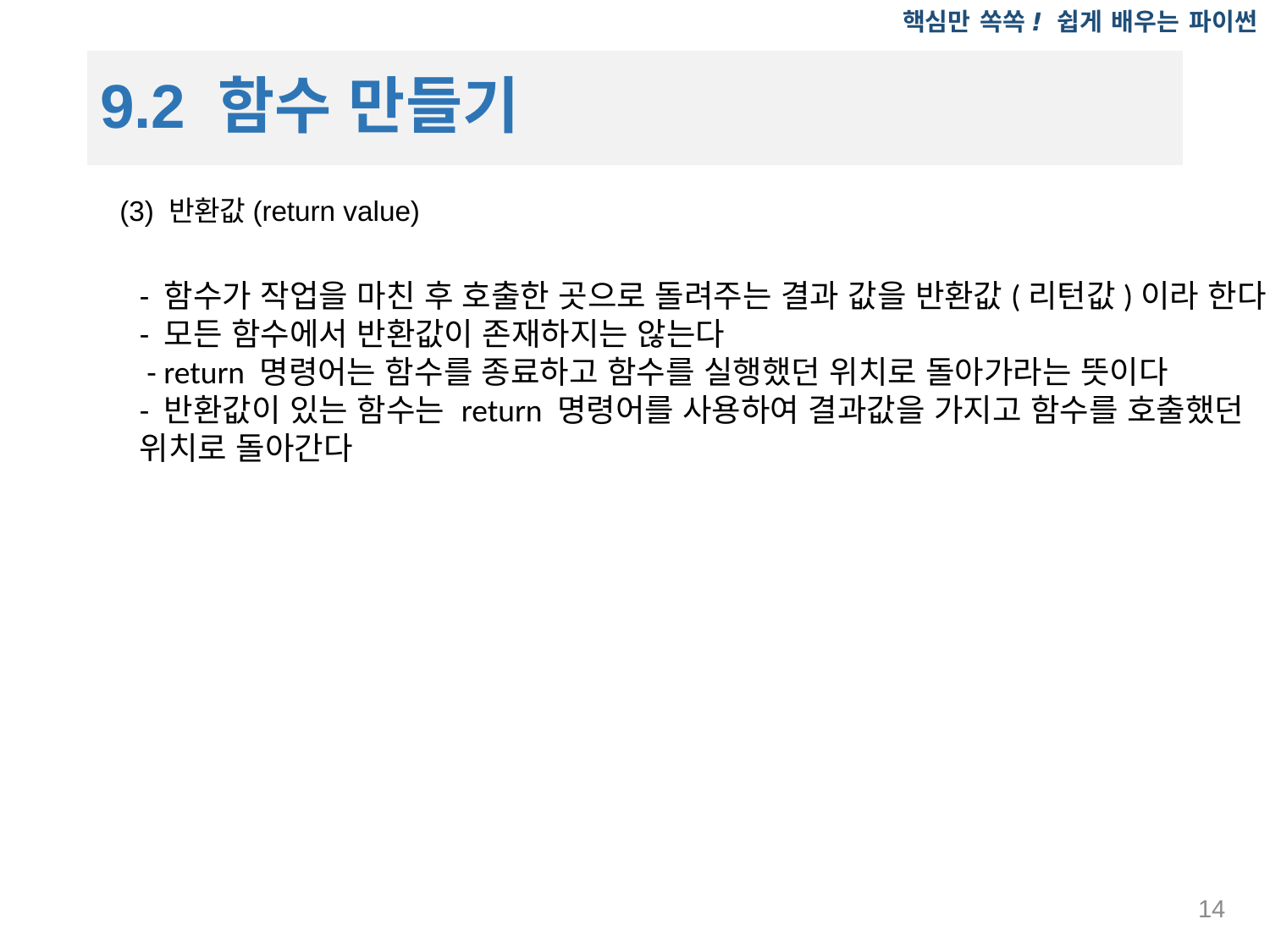

# 9.2 함수 만들기
(3) 반환값(return value)

- 함수가 작업을 마친 후 호출한 곳으로 돌려주는 결과 값을 반환값(리턴값)이라 한다
- 모든 함수에서 반환값이 존재하지는 않는다
 - return 명령어는 함수를 종료하고 함수를 실행했던 위치로 돌아가라는 뜻이다
- 반환값이 있는 함수는 return 명령어를 사용하여 결과값을 가지고 함수를 호출했던 위치로 돌아간다
14